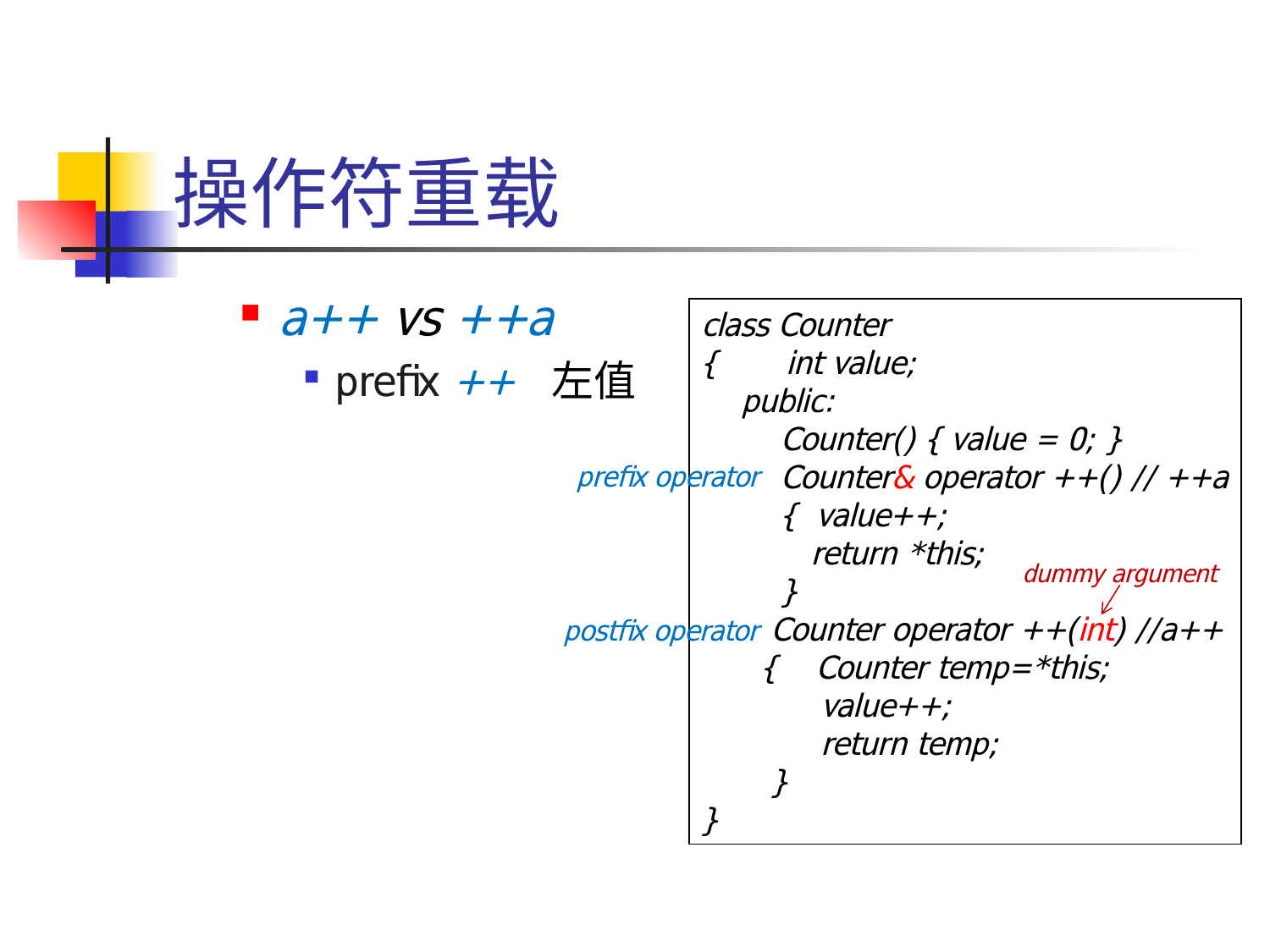

# 操作符重载
a++ vs ++a
prefix ++  左值
class Counter
{       int value;
    public:
        Counter() { value = 0; }
        Counter& operator ++() // ++a
        {  value++;
           return *this;
        }
       Counter operator ++(int) //a++
      {    Counter temp=*this;
            value++;
            return temp;
       }
}
prefix operator
dummy argument
postfix operator